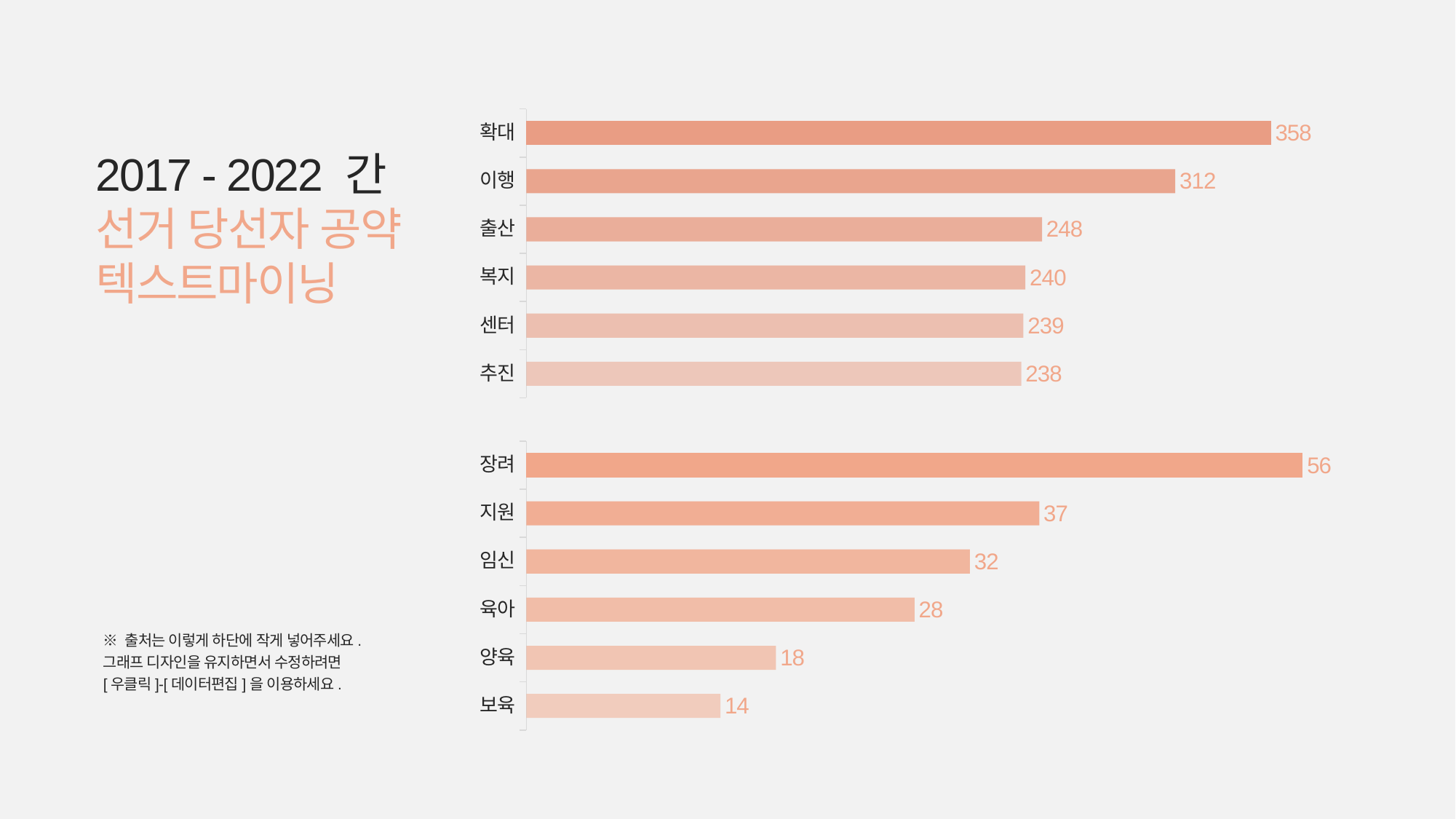

### Chart

| Category | 계열 1 |
|---|---|
| 추진 | 238.0 |
| 센터 | 239.0 |
| 복지 | 240.0 |
| 출산 | 248.0 |
| 이행 | 312.0 |
| 확대 | 358.0 |
2017 - 2022 간
선거 당선자 공약
텍스트마이닝

### Chart

| Category | 계열 1 |
|---|---|
| 보육 | 14.0 |
| 양육 | 18.0 |
| 육아 | 28.0 |
| 임신 | 32.0 |
| 지원 | 37.0 |
| 장려 | 56.0 |
※ 출처는 이렇게 하단에 작게 넣어주세요.
그래프 디자인을 유지하면서 수정하려면
[우클릭]-[데이터편집]을 이용하세요.